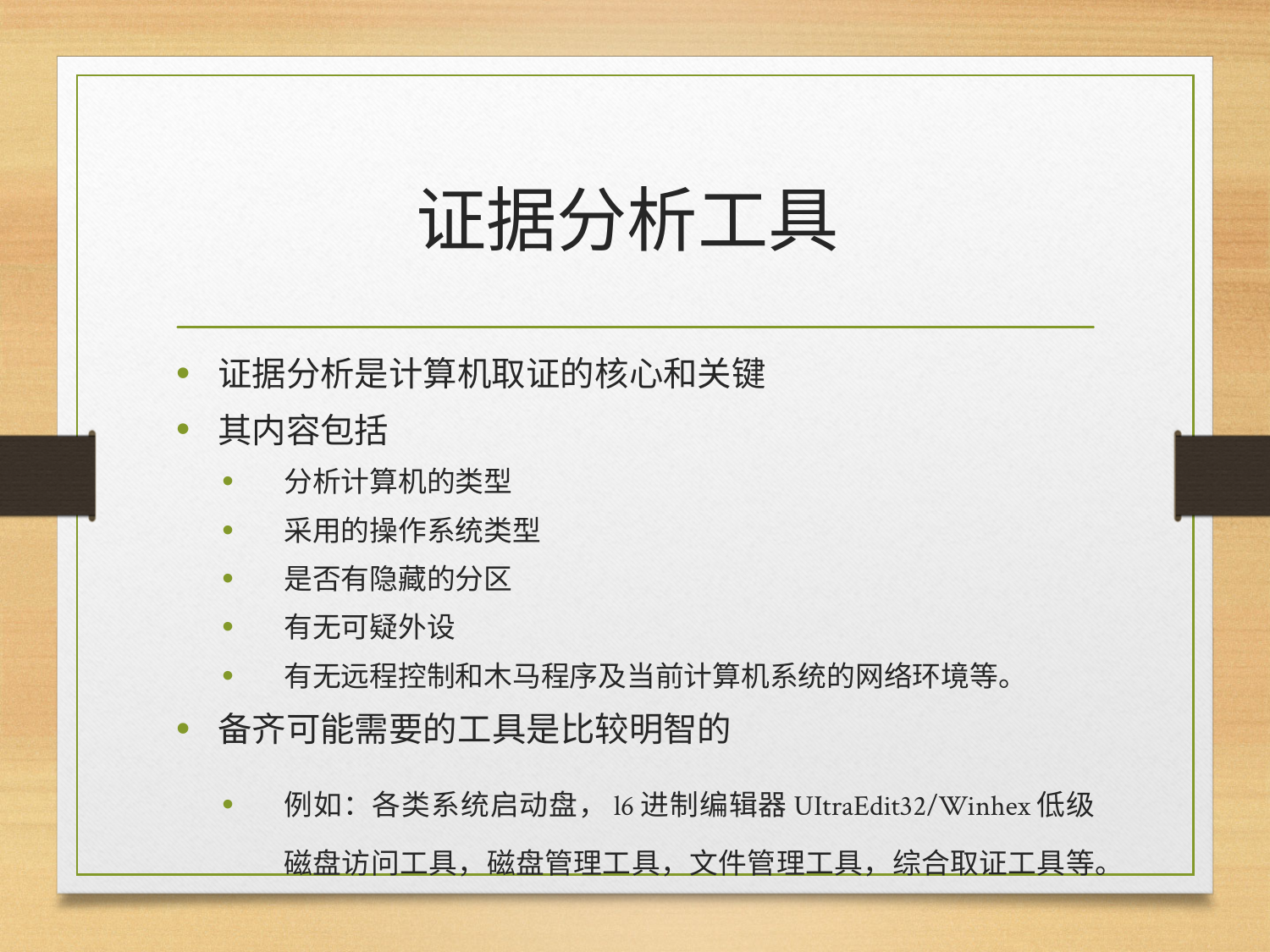

# 证据分析工具
证据分析是计算机取证的核心和关键
其内容包括
分析计算机的类型
采用的操作系统类型
是否有隐藏的分区
有无可疑外设
有无远程控制和木马程序及当前计算机系统的网络环境等。
备齐可能需要的工具是比较明智的
例如：各类系统启动盘，l6进制编辑器UItraEdit32/Winhex低级磁盘访问工具，磁盘管理工具，文件管理工具，综合取证工具等。